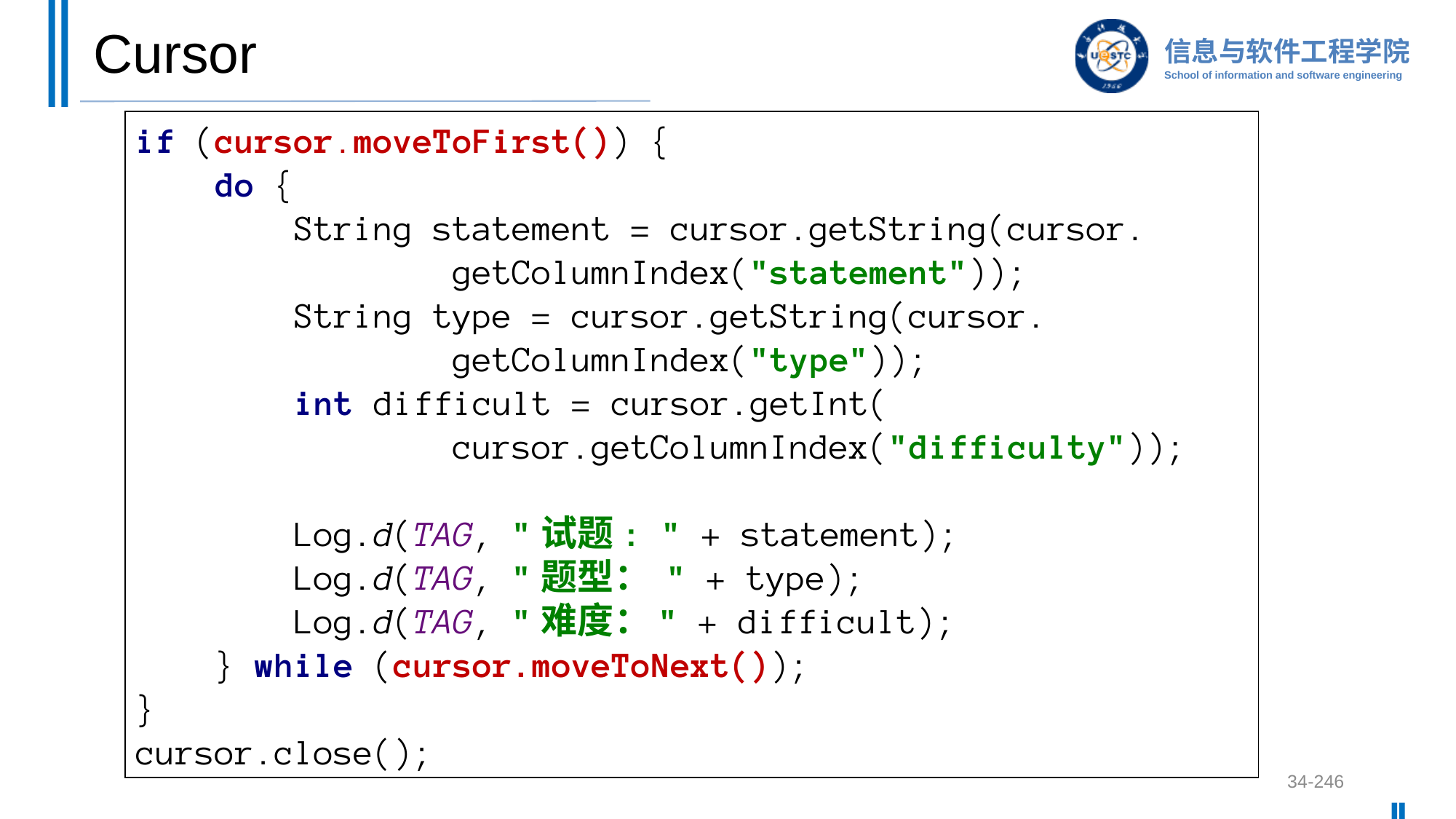

# Cursor
if (cursor.moveToFirst()) {
    do {
        String statement = cursor.getString(cursor.
                getColumnIndex("statement"));
        String type = cursor.getString(cursor.
                getColumnIndex("type"));
        int difficult = cursor.getInt(
                cursor.getColumnIndex("difficulty"));
        Log.d(TAG, "试题: " + statement);
        Log.d(TAG, "题型： " + type);
        Log.d(TAG, "难度：" + difficult);
    } while (cursor.moveToNext());
}
cursor.close();
34-246